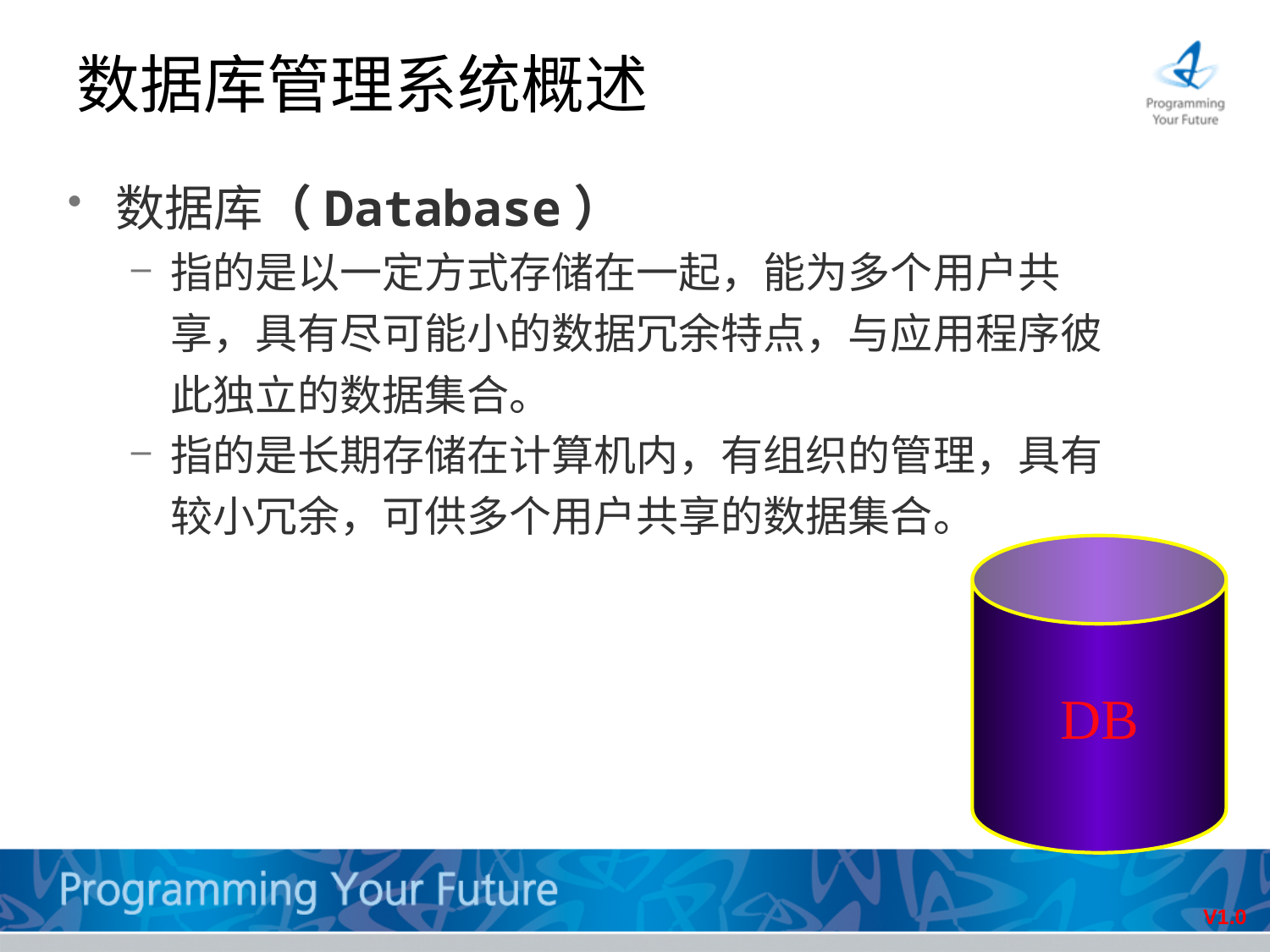

# 数据库管理系统概述
数据库（Database）
指的是以一定方式存储在一起，能为多个用户共享，具有尽可能小的数据冗余特点，与应用程序彼此独立的数据集合。
指的是长期存储在计算机内，有组织的管理，具有较小冗余，可供多个用户共享的数据集合。
DB